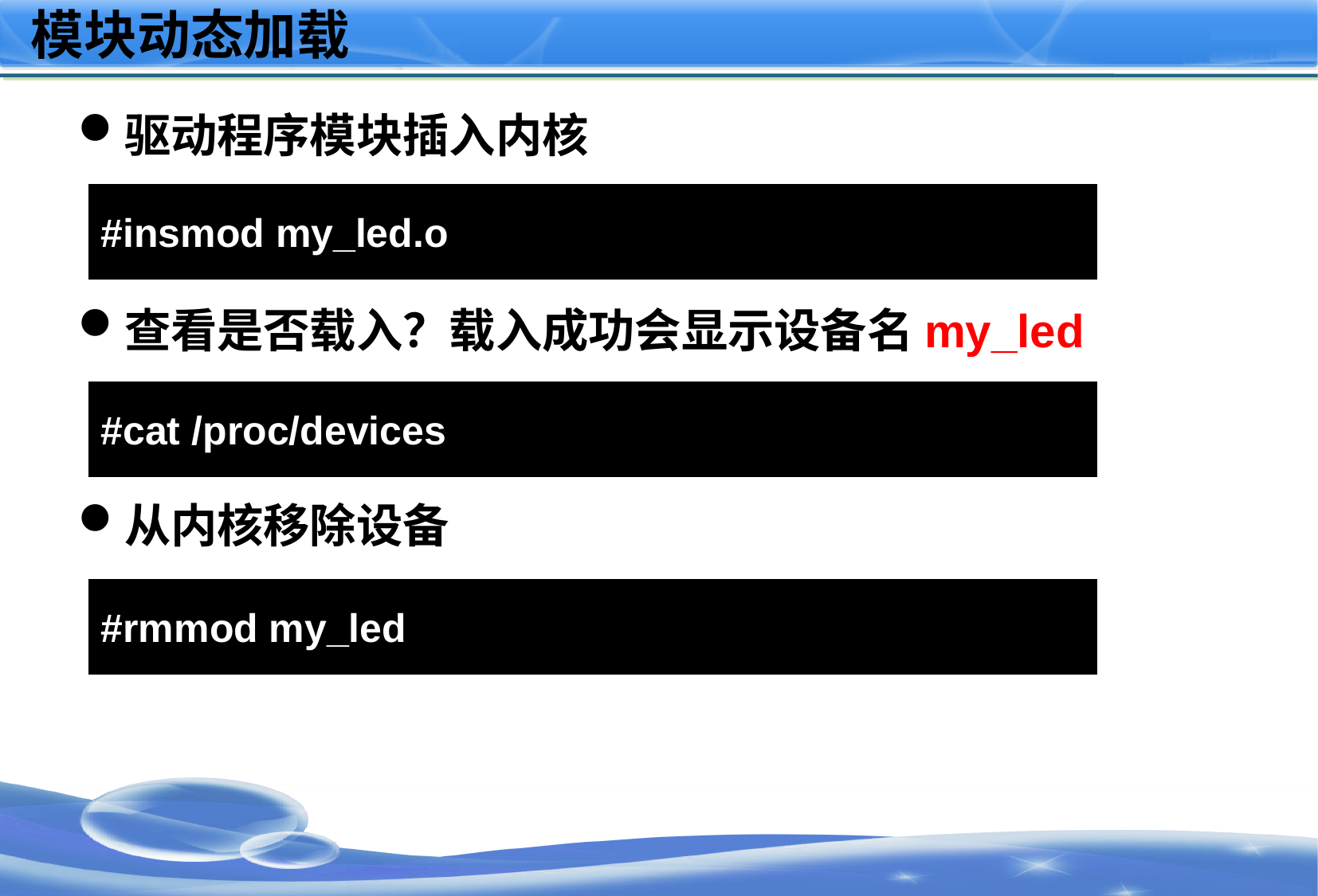

# 模块动态加载
驱动程序模块插入内核

查看是否载入？载入成功会显示设备名my_led

从内核移除设备
#insmod my_led.o
#cat /proc/devices
#rmmod my_led